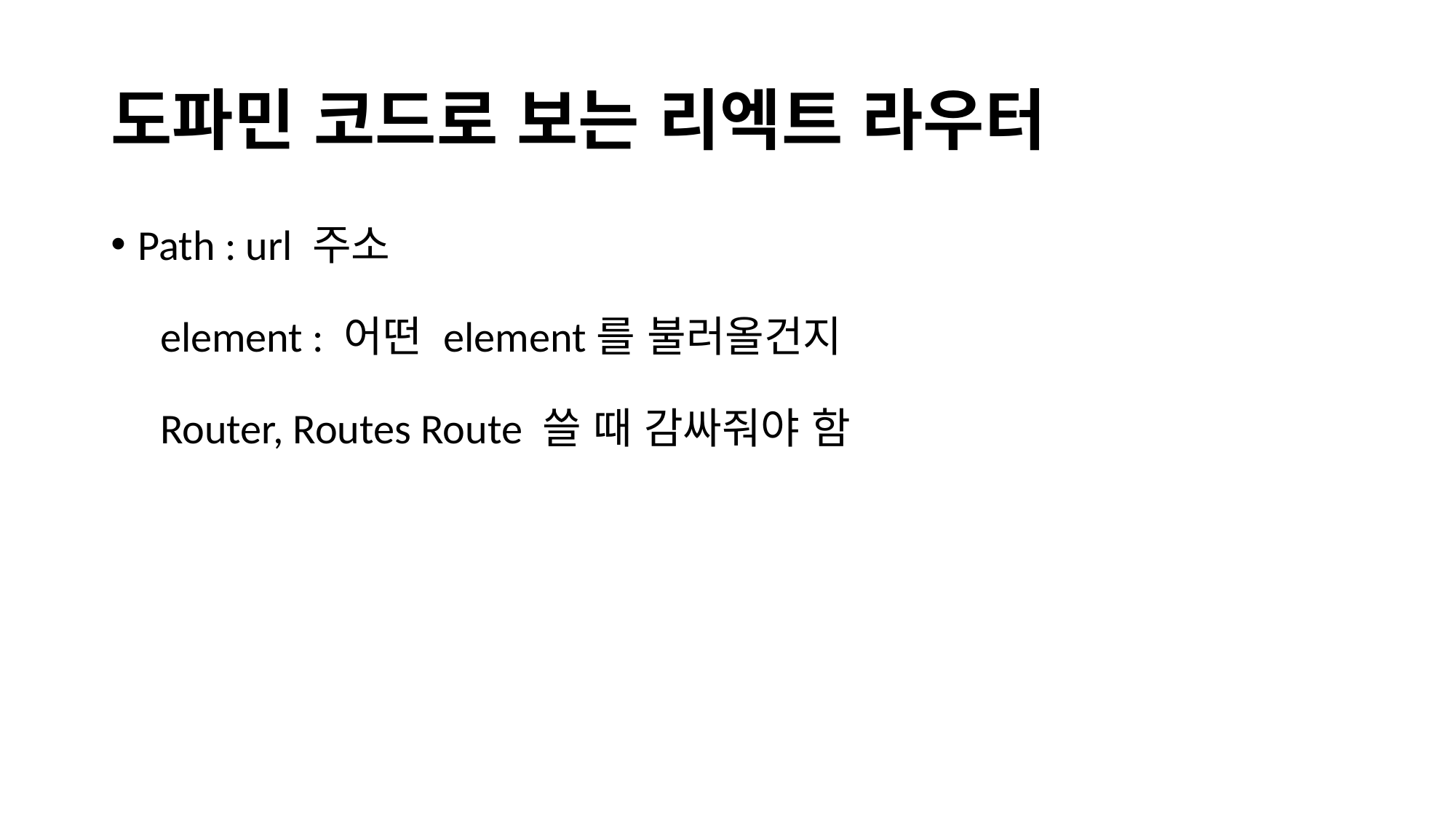

# 도파민 코드로 보는 리엑트 라우터
Path : url 주소
 element : 어떤 element를 불러올건지
 Router, Routes Route 쓸 때 감싸줘야 함